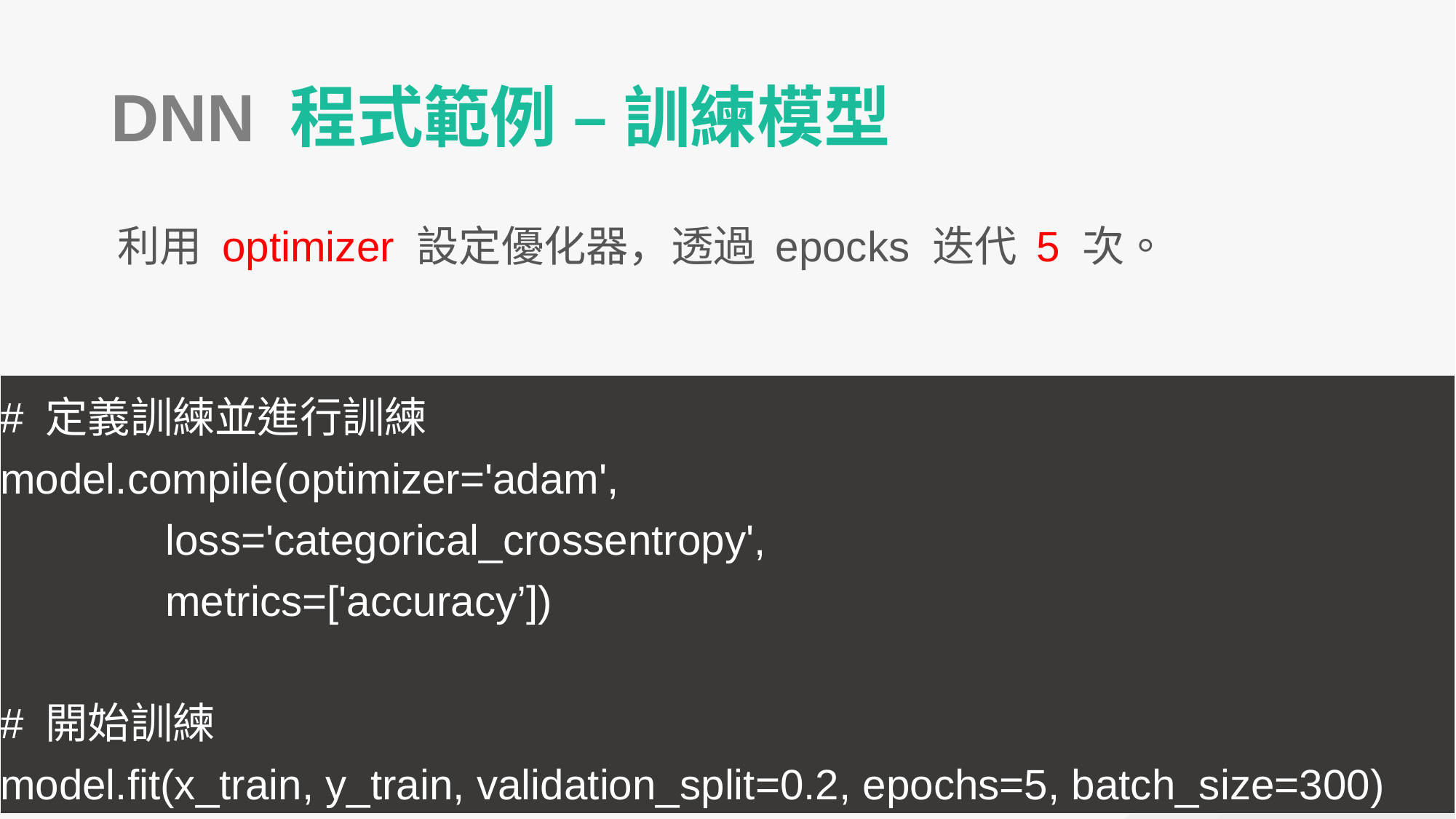

DNN 程式範例 – 訓練模型
利用 optimizer 設定優化器，透過 epocks 迭代 5 次。
# 定義訓練並進行訓練
model.compile(optimizer='adam',
              loss='categorical_crossentropy',
              metrics=['accuracy’])

# 開始訓練
model.fit(x_train, y_train, validation_split=0.2, epochs=5, batch_size=300)